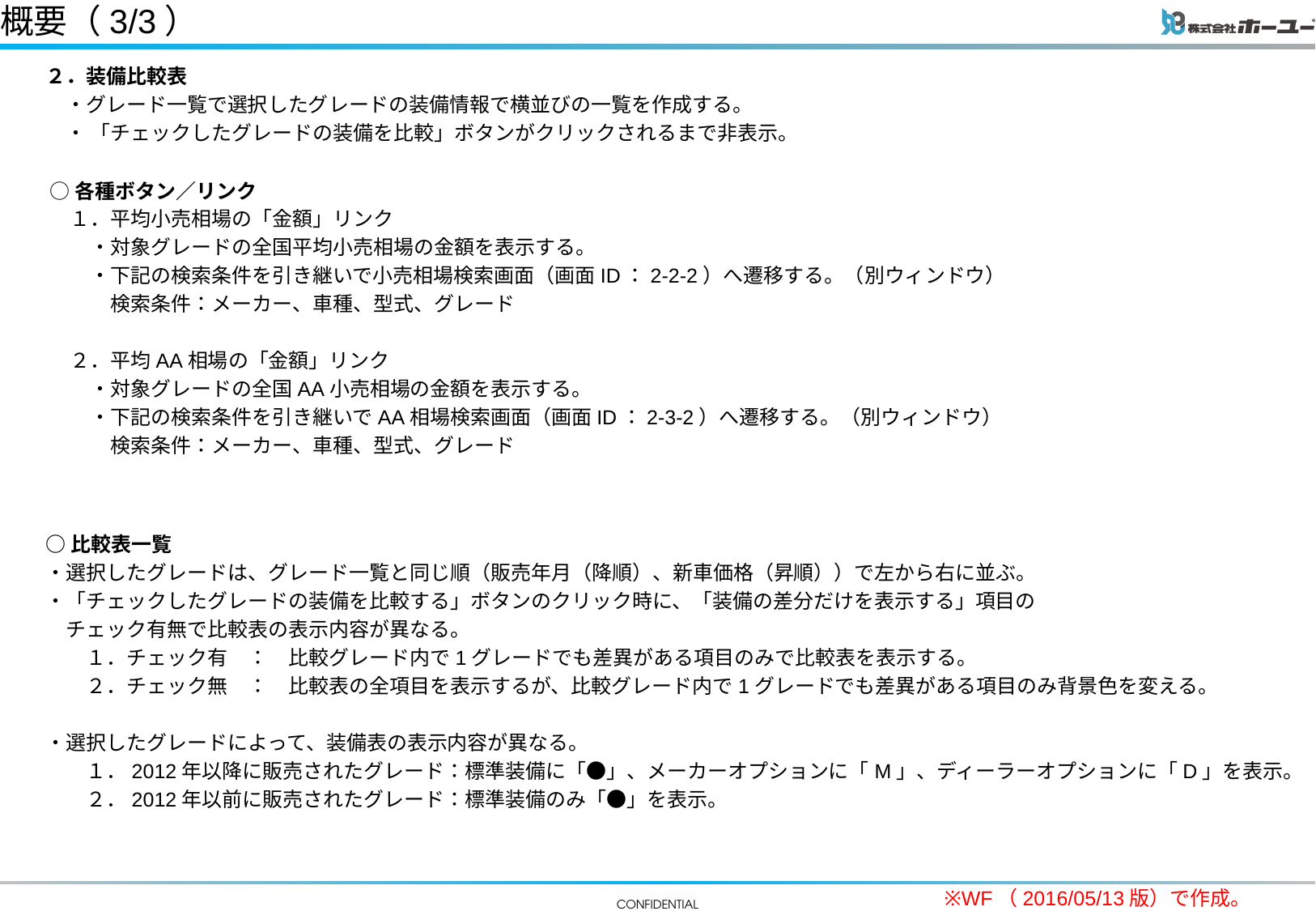

# 概要（3/3）
２．装備比較表
　・グレード一覧で選択したグレードの装備情報で横並びの一覧を作成する。
　・ 「チェックしたグレードの装備を比較」ボタンがクリックされるまで非表示。
○各種ボタン／リンク
　１．平均小売相場の「金額」リンク
　　・対象グレードの全国平均小売相場の金額を表示する。
　　・下記の検索条件を引き継いで小売相場検索画面（画面ID：2-2-2）へ遷移する。（別ウィンドウ）
　　　検索条件：メーカー、車種、型式、グレード

　２．平均AA相場の「金額」リンク
　　・対象グレードの全国AA小売相場の金額を表示する。
　　・下記の検索条件を引き継いでAA相場検索画面（画面ID：2-3-2）へ遷移する。（別ウィンドウ）
　　　検索条件：メーカー、車種、型式、グレード
○比較表一覧
・選択したグレードは、グレード一覧と同じ順（販売年月（降順）、新車価格（昇順））で左から右に並ぶ。
・「チェックしたグレードの装備を比較する」ボタンのクリック時に、「装備の差分だけを表示する」項目の
　チェック有無で比較表の表示内容が異なる。
　　１．チェック有　：　比較グレード内で1グレードでも差異がある項目のみで比較表を表示する。
　　２．チェック無　：　比較表の全項目を表示するが、比較グレード内で1グレードでも差異がある項目のみ背景色を変える。

・選択したグレードによって、装備表の表示内容が異なる。
　　１．2012年以降に販売されたグレード：標準装備に「●」、メーカーオプションに「M」、ディーラーオプションに「D」を表示。
　　２．2012年以前に販売されたグレード：標準装備のみ「●」を表示。
※WF（2016/05/13版）で作成。